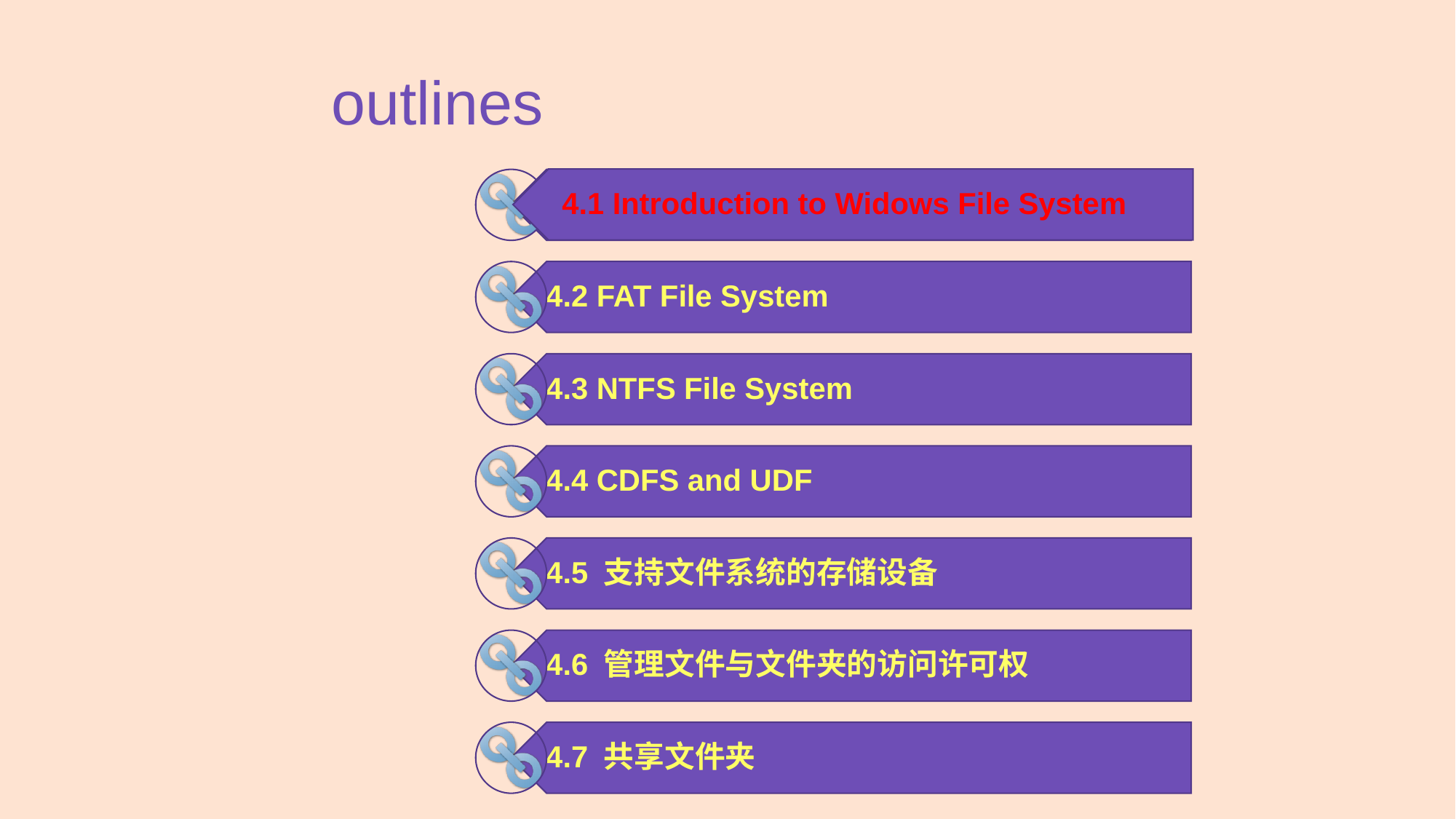

# outlines
4.1 Introduction to Widows File System
4.2 FAT File System
4.3 NTFS File System
4.4 CDFS and UDF
4.5 支持文件系统的存储设备
4.6 管理文件与文件夹的访问许可权
4.7 共享文件夹

4.1 Introduction to Widows File System